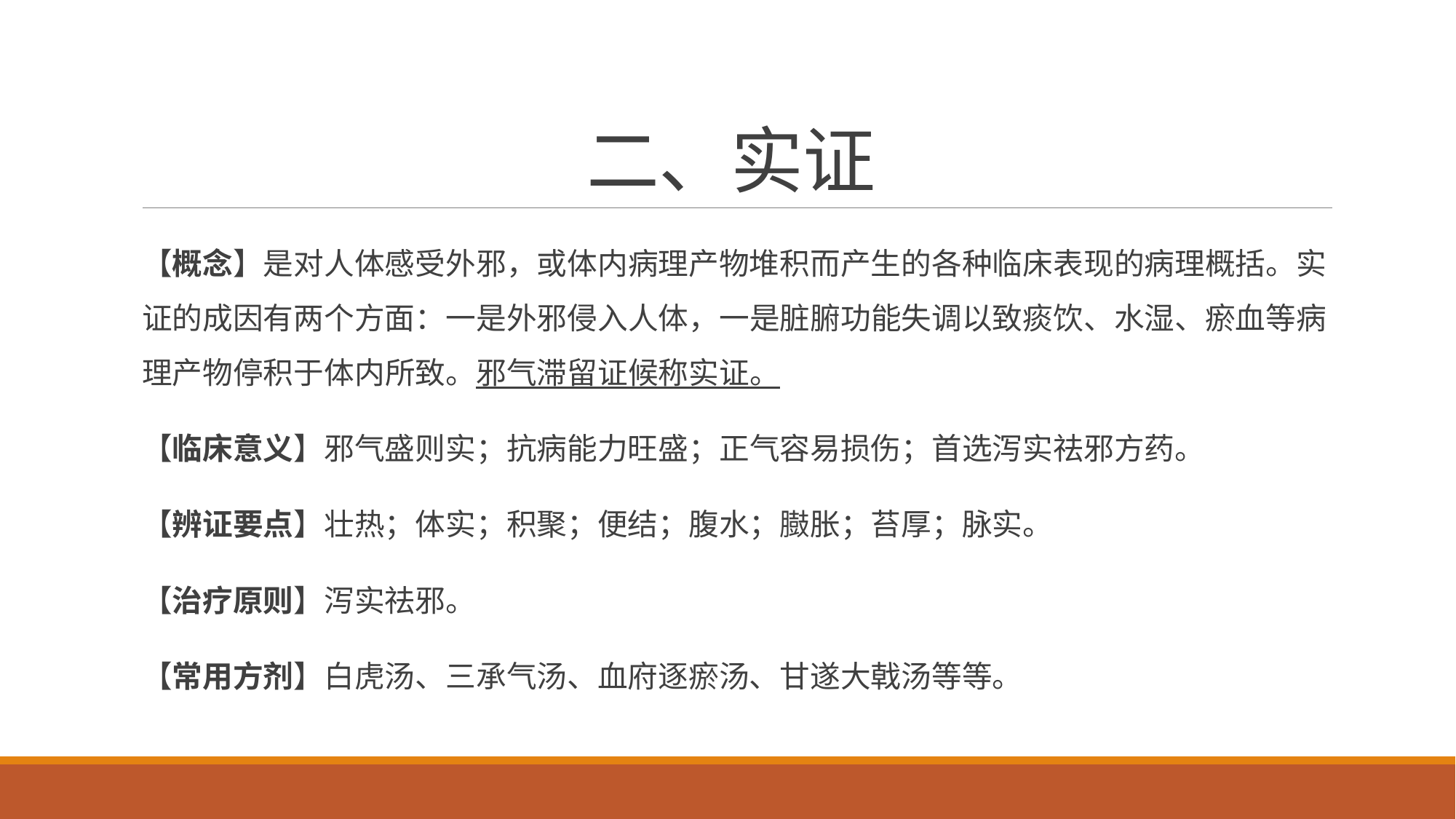

# 二、实证
【概念】是对人体感受外邪，或体内病理产物堆积而产生的各种临床表现的病理概括。实证的成因有两个方面：一是外邪侵入人体，一是脏腑功能失调以致痰饮、水湿、瘀血等病理产物停积于体内所致。邪气滞留证候称实证。
【临床意义】邪气盛则实；抗病能力旺盛；正气容易损伤；首选泻实祛邪方药。
【辨证要点】壮热；体实；积聚；便结；腹水；臌胀；苔厚；脉实。
【治疗原则】泻实祛邪。
【常用方剂】白虎汤、三承气汤、血府逐瘀汤、甘遂大戟汤等等。